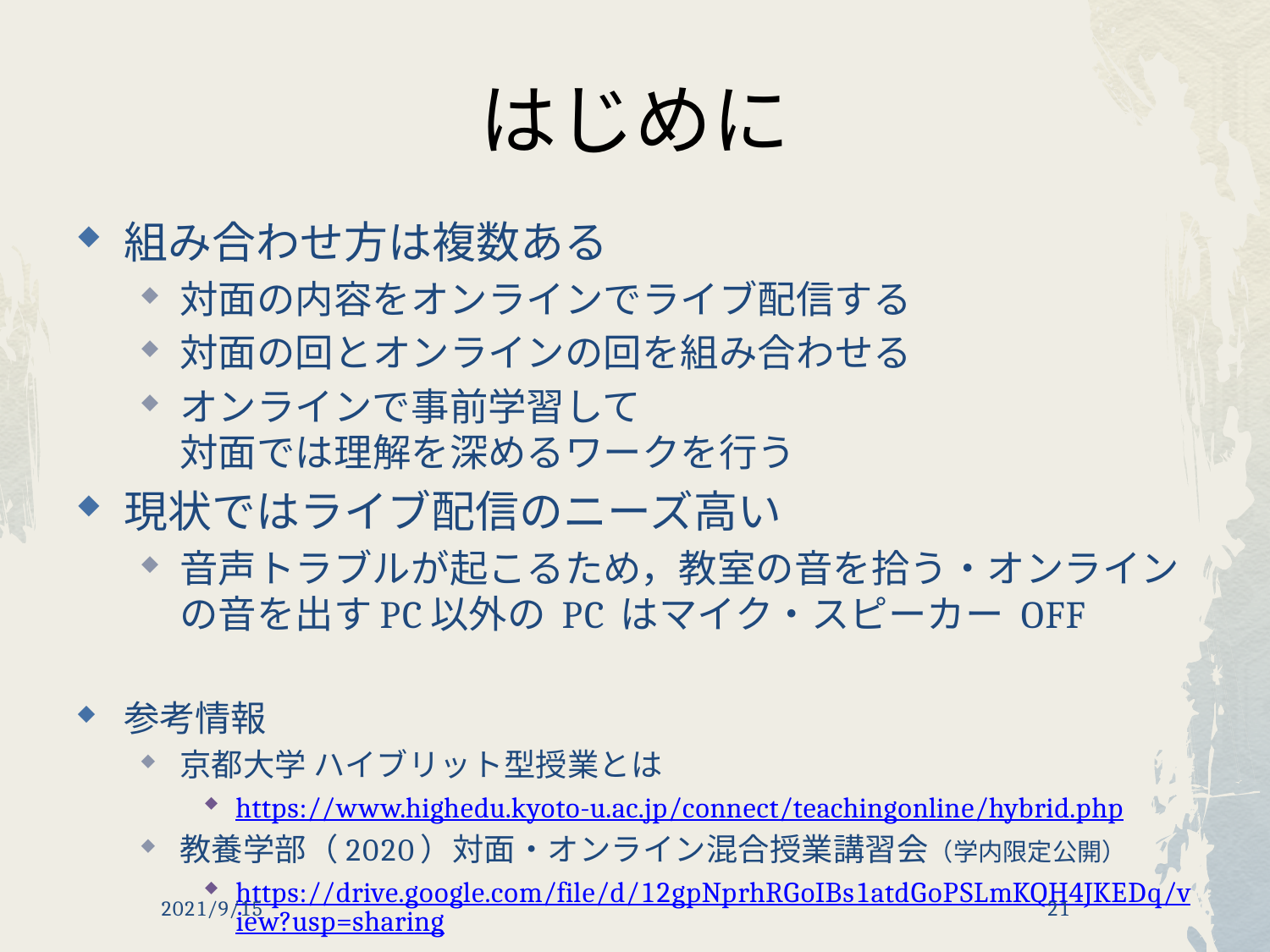

# はじめに
組み合わせ方は複数ある
対面の内容をオンラインでライブ配信する
対面の回とオンラインの回を組み合わせる
オンラインで事前学習して
対面では理解を深めるワークを行う
現状ではライブ配信のニーズ高い
音声トラブルが起こるため，教室の音を拾う・オンラインの音を出すPC以外の PC はマイク・スピーカー OFF

参考情報
京都大学 ハイブリット型授業とは
https://www.highedu.kyoto-u.ac.jp/connect/teachingonline/hybrid.php
教養学部（2020）対面・オンライン混合授業講習会（学内限定公開）
https://drive.google.com/file/d/12gpNprhRGoIBs1atdGoPSLmKQH4JKEDq/view?usp=sharing

2021/9/15
21